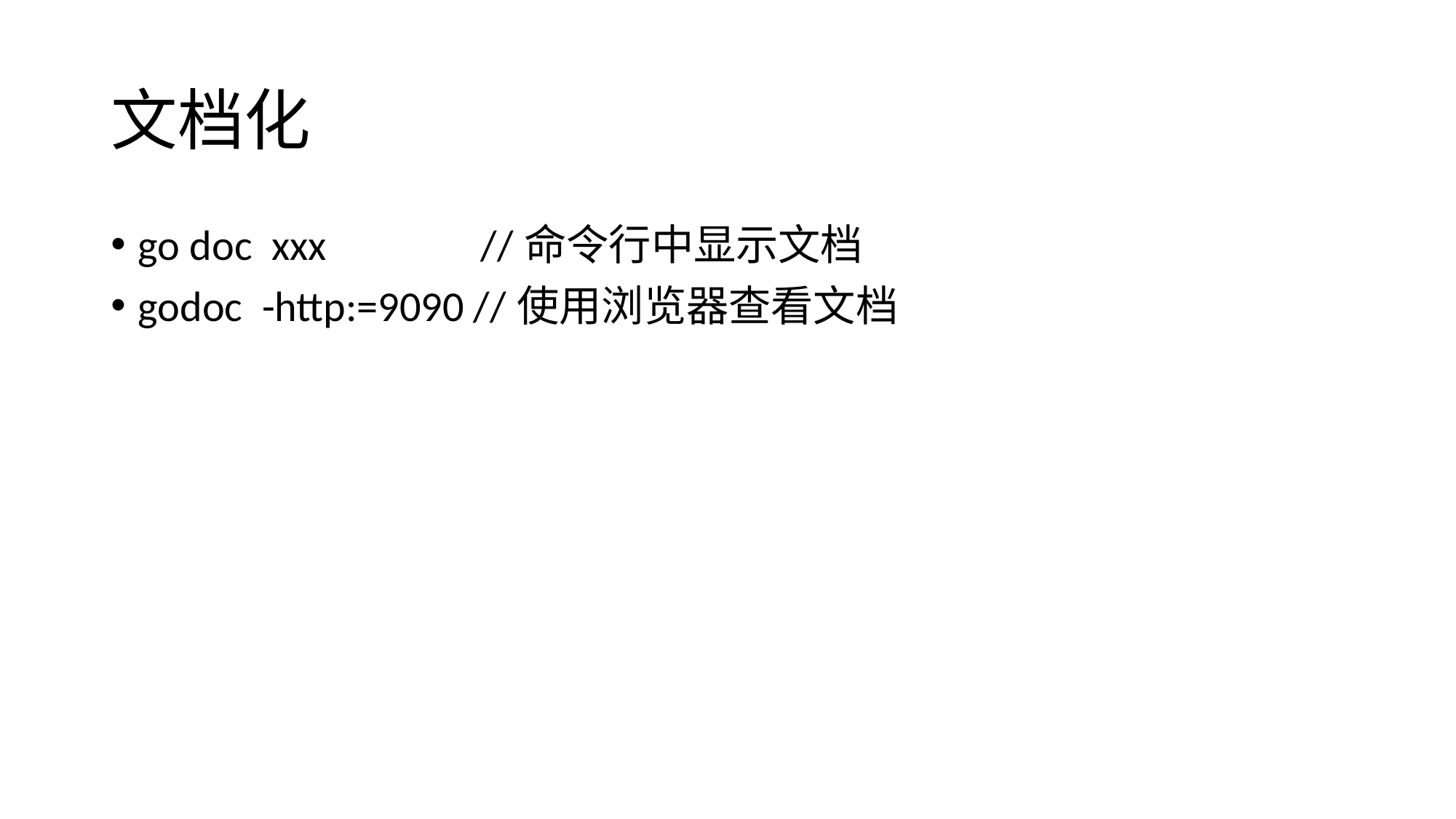

# 文档化
go doc  xxx                //命令行中显示文档
godoc  -http:=9090 //使用浏览器查看文档